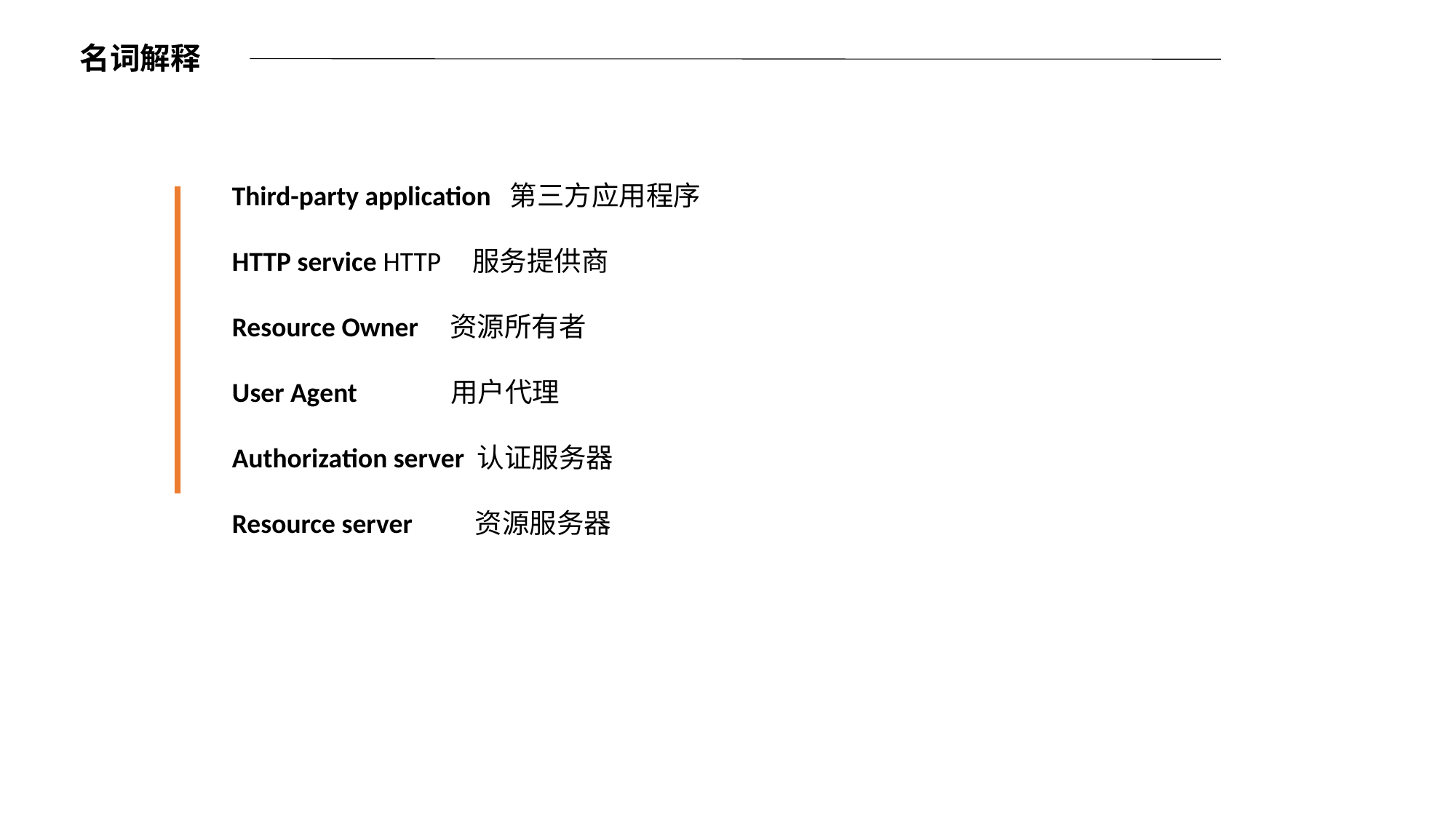

名词解释
Third-party application  第三方应用程序

HTTP service HTTP    服务提供商

Resource Owner    资源所有者

User Agent              用户代理

Authorization server 认证服务器

Resource server         资源服务器